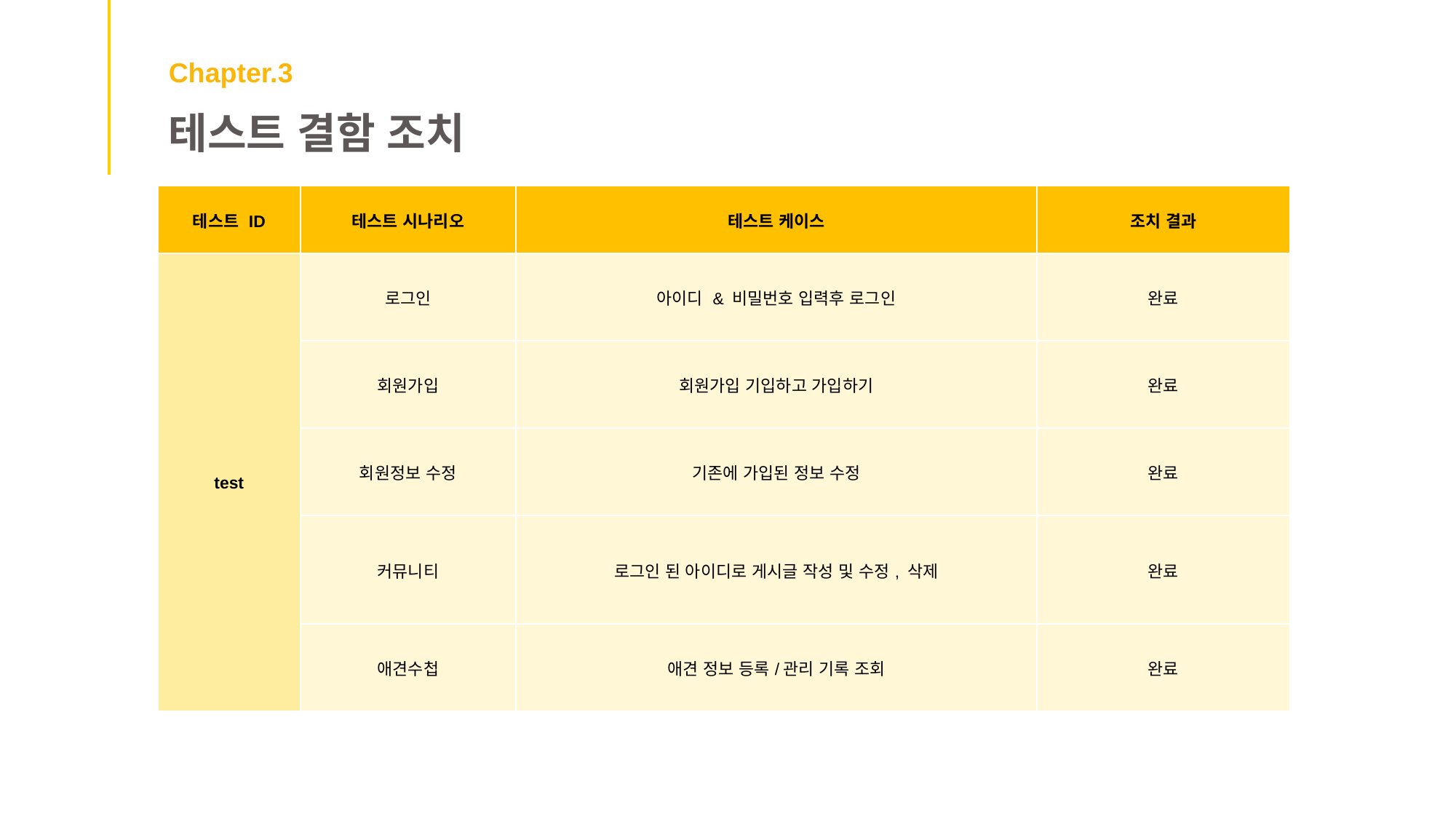

Chapter.3
테스트 결함 조치
| 테스트 ID | 테스트 시나리오 | 테스트 케이스 | 조치 결과 |
| --- | --- | --- | --- |
| test | 로그인 | 아이디 & 비밀번호 입력후 로그인 | 완료 |
|  | 회원가입 | 회원가입 기입하고 가입하기 | 완료 |
|  | 회원정보 수정 | 기존에 가입된 정보 수정 | 완료 |
|  | 커뮤니티 | 로그인 된 아이디로 게시글 작성 및 수정, 삭제 | 완료 |
|  | 애견수첩 | 애견 정보 등록/관리 기록 조회 | 완료 |